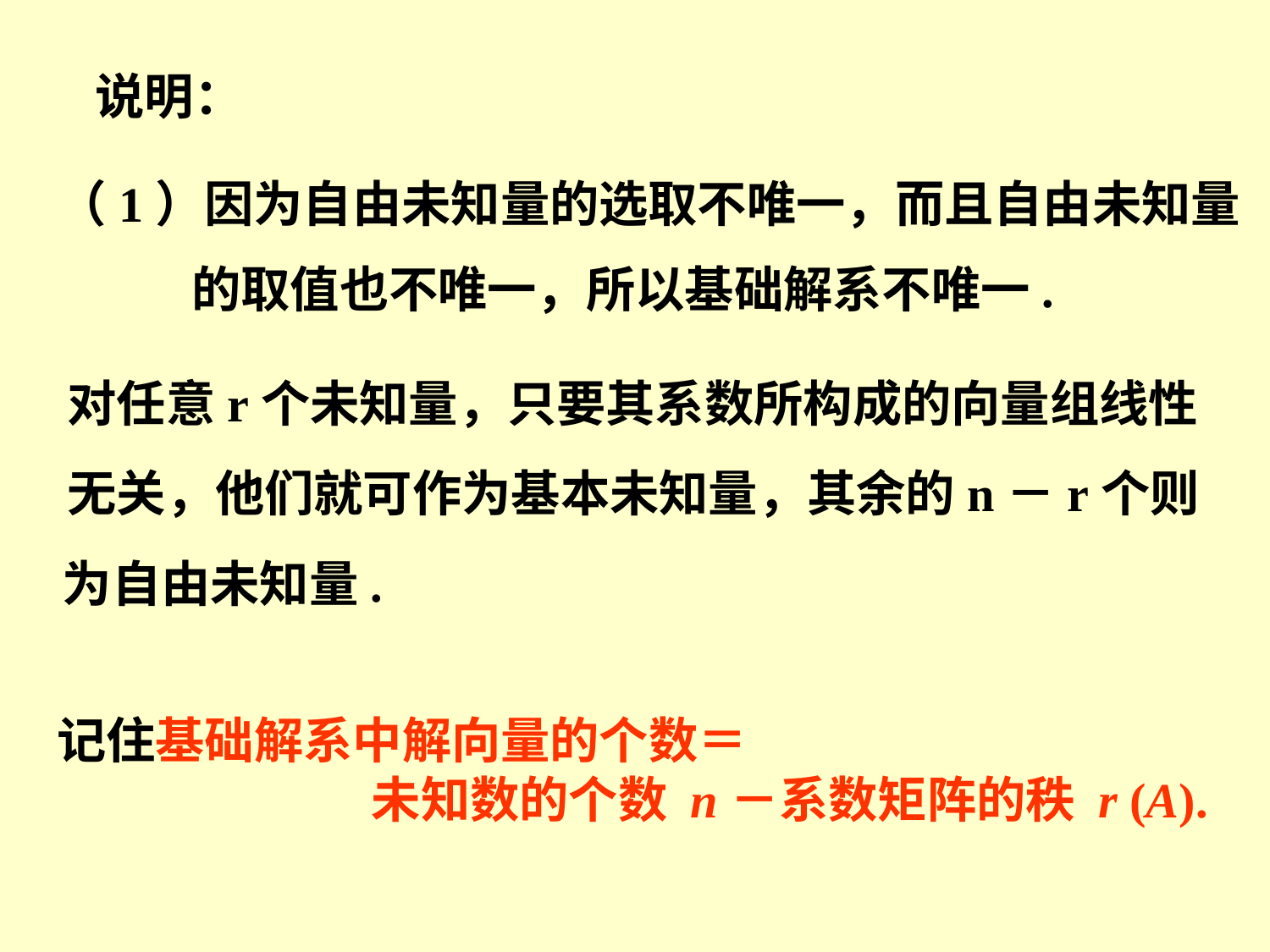

说明：
（1）因为自由未知量的选取不唯一，而且自由未知量
的取值也不唯一，所以基础解系不唯一.
对任意r个未知量，只要其系数所构成的向量组线性
无关，他们就可作为基本未知量，其余的n－r个则
为自由未知量.
记住基础解系中解向量的个数＝
                           未知数的个数 n－系数矩阵的秩 r (A).